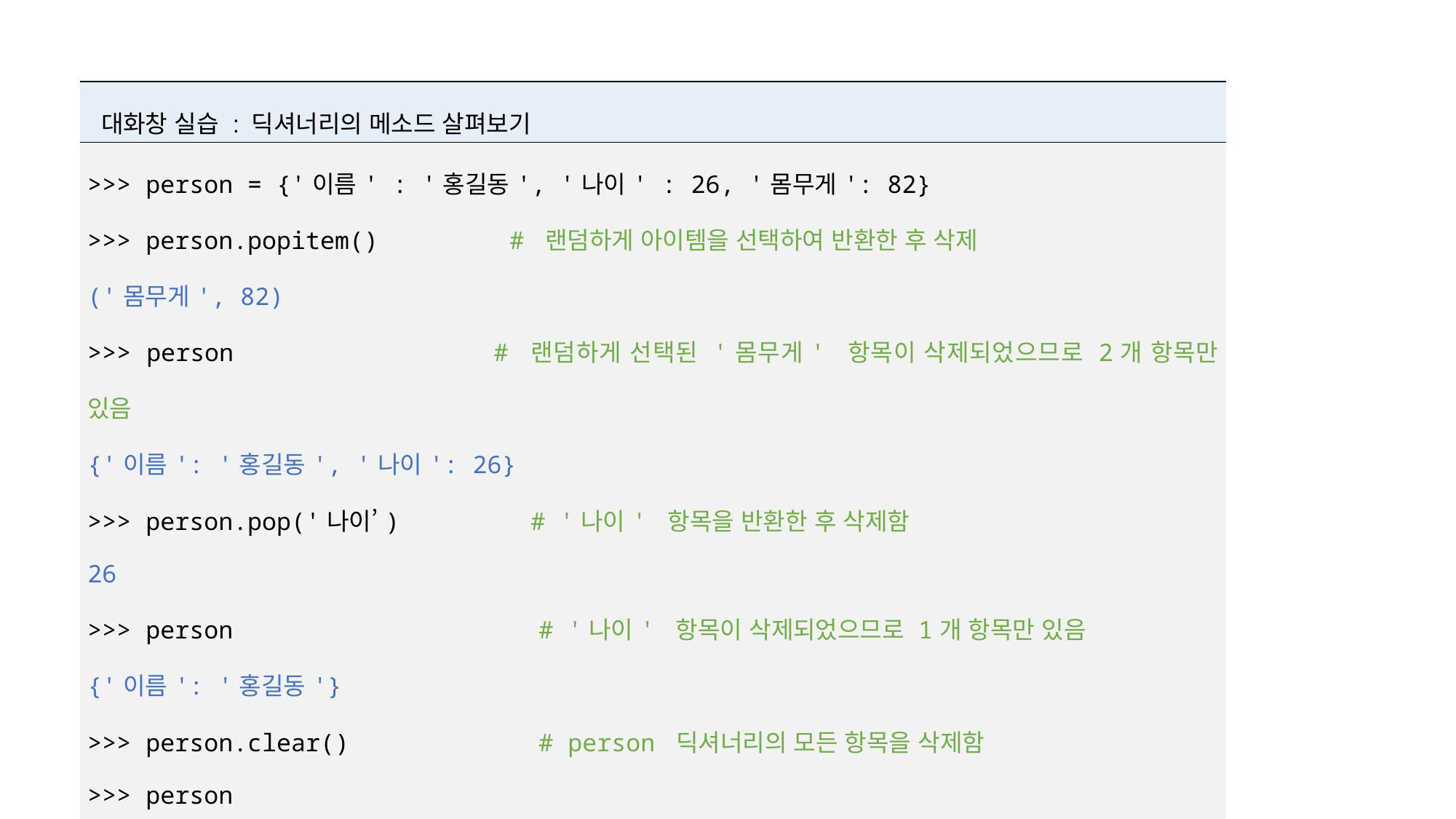

| 대화창 실습 : 딕셔너리의 메소드 살펴보기 |
| --- |
| >>> person = {'이름' : '홍길동', '나이' : 26, '몸무게': 82} >>> person.popitem() # 랜덤하게 아이템을 선택하여 반환한 후 삭제 ('몸무게', 82) >>> person # 랜덤하게 선택된 '몸무게' 항목이 삭제되었으므로 2개 항목만 있음 {'이름': '홍길동', '나이': 26} >>> person.pop('나이’) # '나이' 항목을 반환한 후 삭제함 26 >>> person # '나이' 항목이 삭제되었으므로 1개 항목만 있음 {'이름': '홍길동'} >>> person.clear() # person 딕셔너리의 모든 항목을 삭제함 >>> person {} |